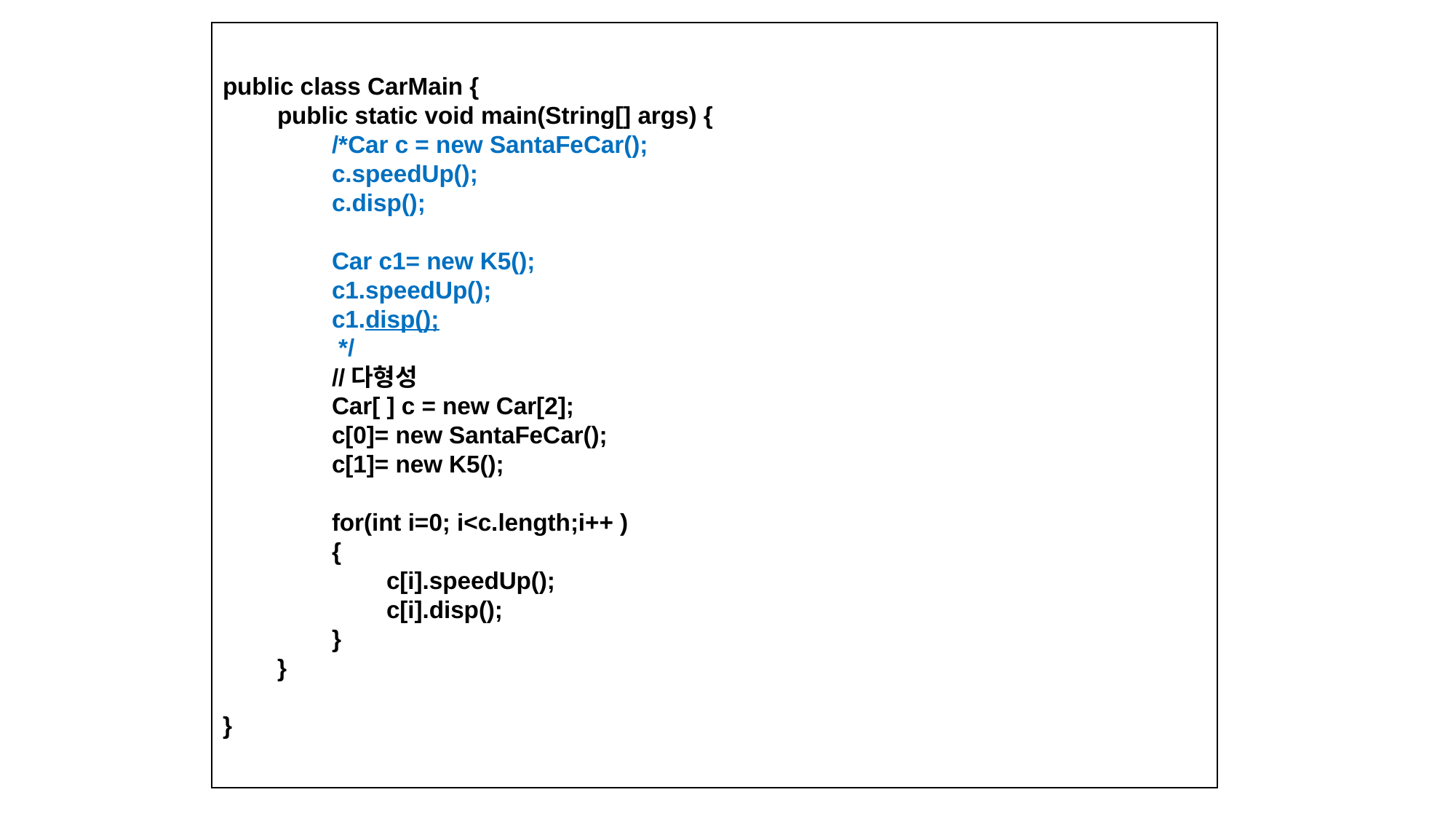

public class CarMain {
public static void main(String[] args) {
/*Car c = new SantaFeCar();
c.speedUp();
c.disp();

Car c1= new K5();
c1.speedUp();
c1.disp();
 */
//다형성
Car[ ] c = new Car[2];
c[0]= new SantaFeCar();
c[1]= new K5();

for(int i=0; i<c.length;i++ )
{
c[i].speedUp();
c[i].disp();
}
}

}